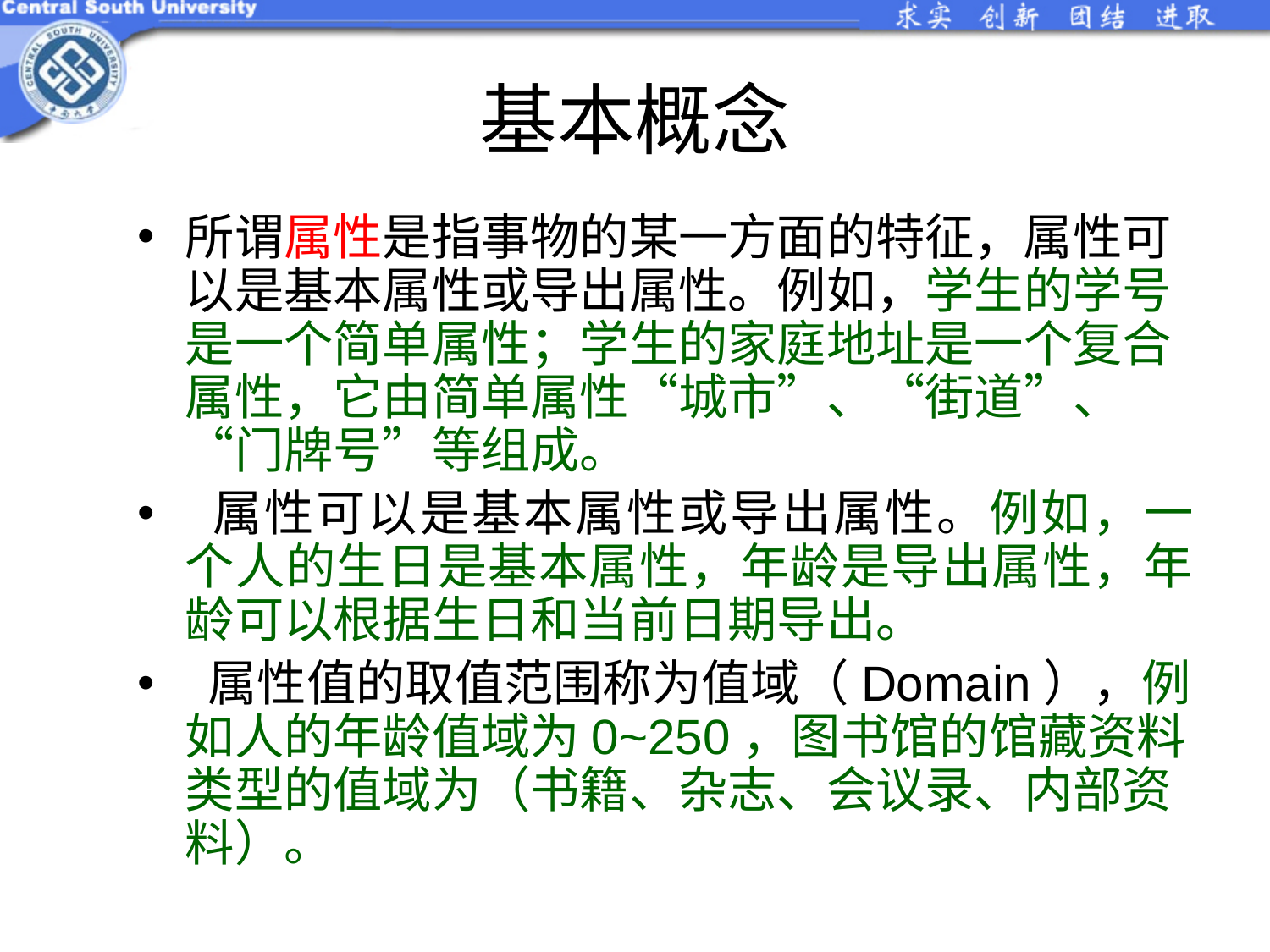

# 基本概念
所谓属性是指事物的某一方面的特征，属性可以是基本属性或导出属性。例如，学生的学号是一个简单属性；学生的家庭地址是一个复合属性，它由简单属性“城市”、“街道”、“门牌号”等组成。
 属性可以是基本属性或导出属性。例如，一个人的生日是基本属性，年龄是导出属性，年龄可以根据生日和当前日期导出。
 属性值的取值范围称为值域（Domain），例如人的年龄值域为0~250，图书馆的馆藏资料类型的值域为（书籍、杂志、会议录、内部资料）。